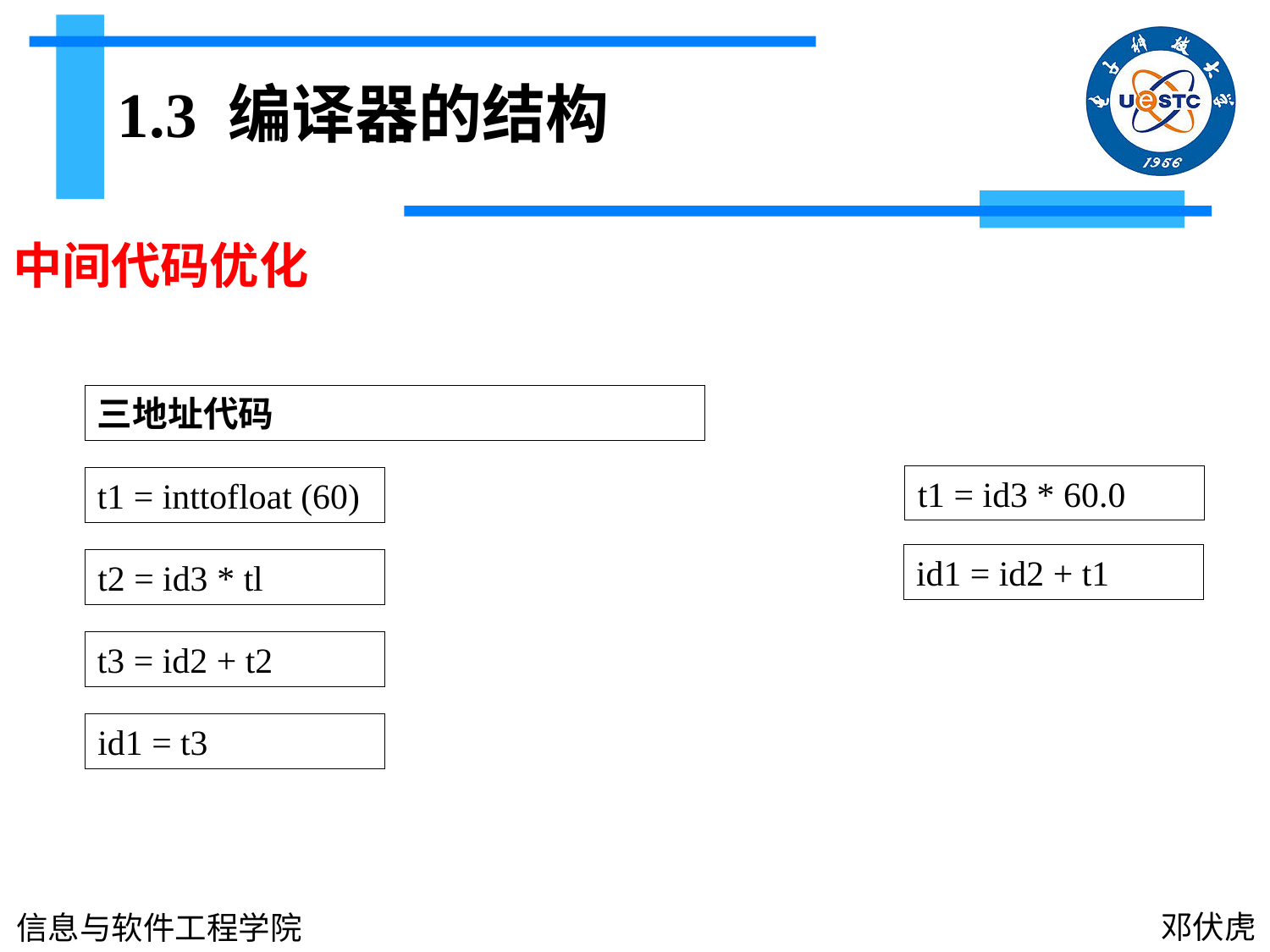

1.3 编译器的结构
中间代码优化

三地址代码
t1 = id3 * 60.0
t1 = inttofloat (60)
id1 = id2 + t1
t2 = id3 * tl
t3 = id2 + t2
id1 = t3
邓伏虎
21
信息与软件工程学院